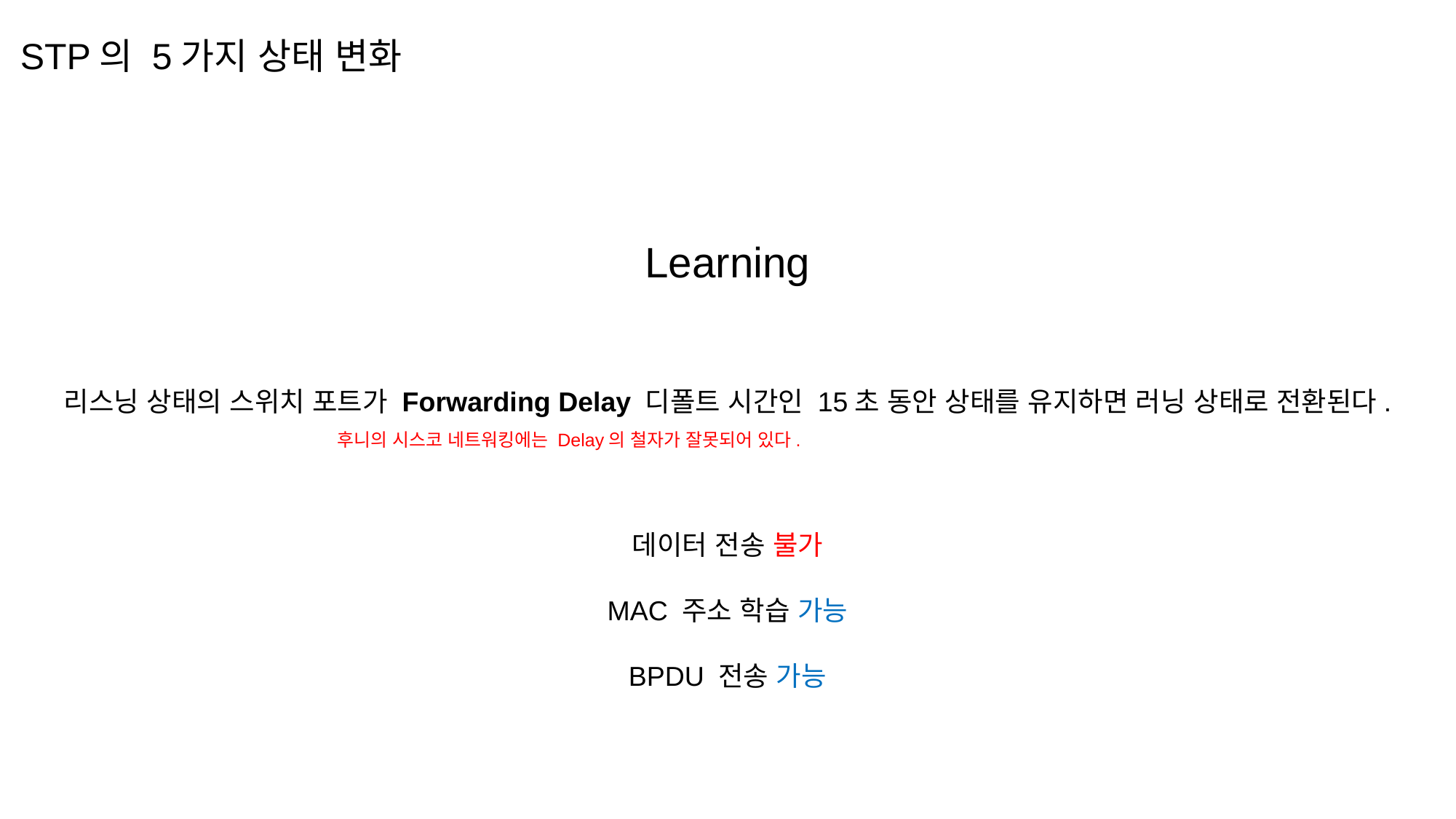

STP의 5가지 상태 변화
Learning

리스닝 상태의 스위치 포트가 Forwarding Delay 디폴트 시간인 15초 동안 상태를 유지하면 러닝 상태로 전환된다.
후니의 시스코 네트워킹에는 Delay의 철자가 잘못되어 있다.
데이터 전송 불가
MAC 주소 학습 가능
BPDU 전송 가능